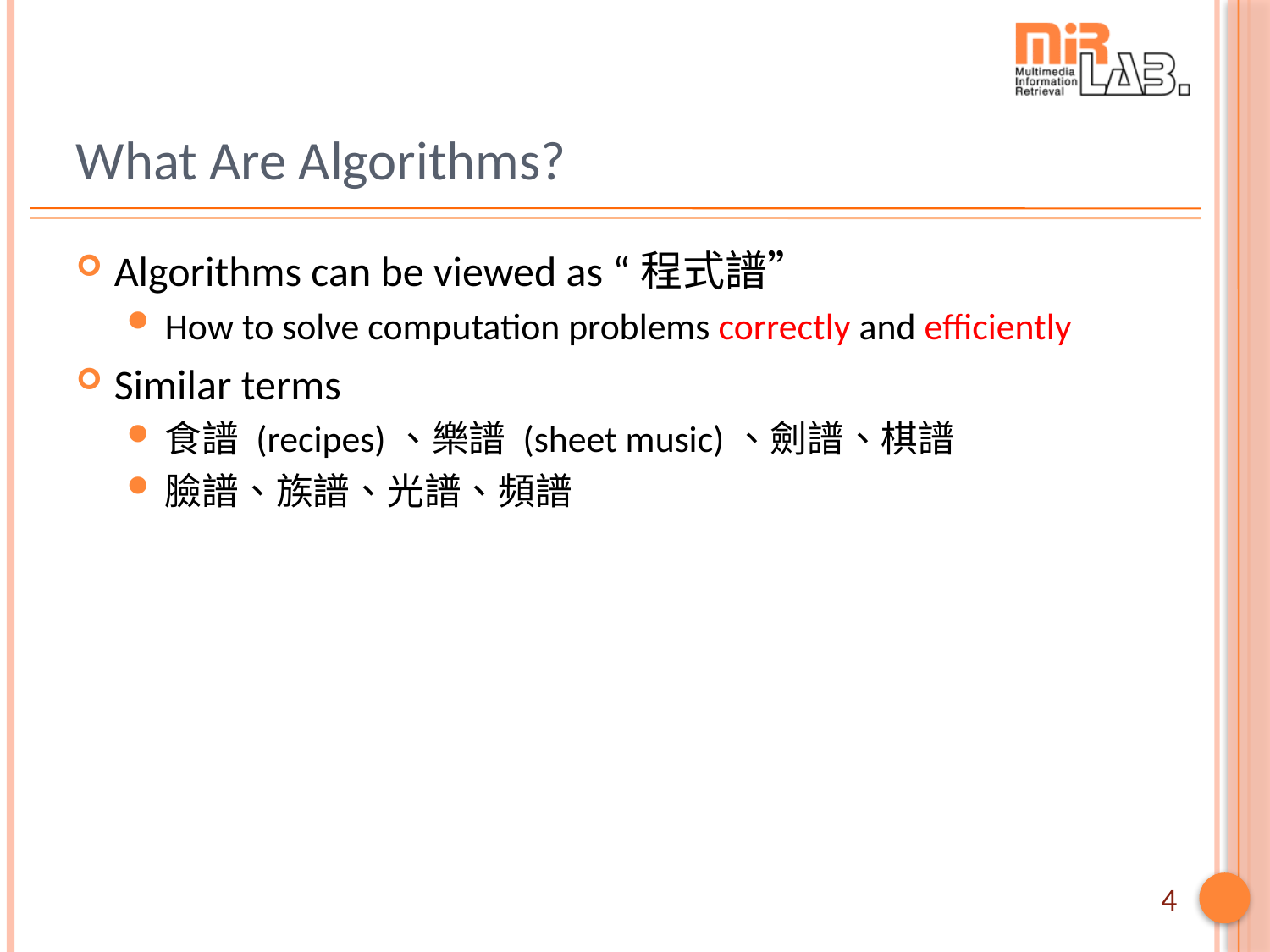

# What Are Algorithms?
Algorithms can be viewed as “程式譜”
How to solve computation problems correctly and efficiently
Similar terms
食譜 (recipes)、樂譜 (sheet music)、劍譜、棋譜
臉譜、族譜、光譜、頻譜